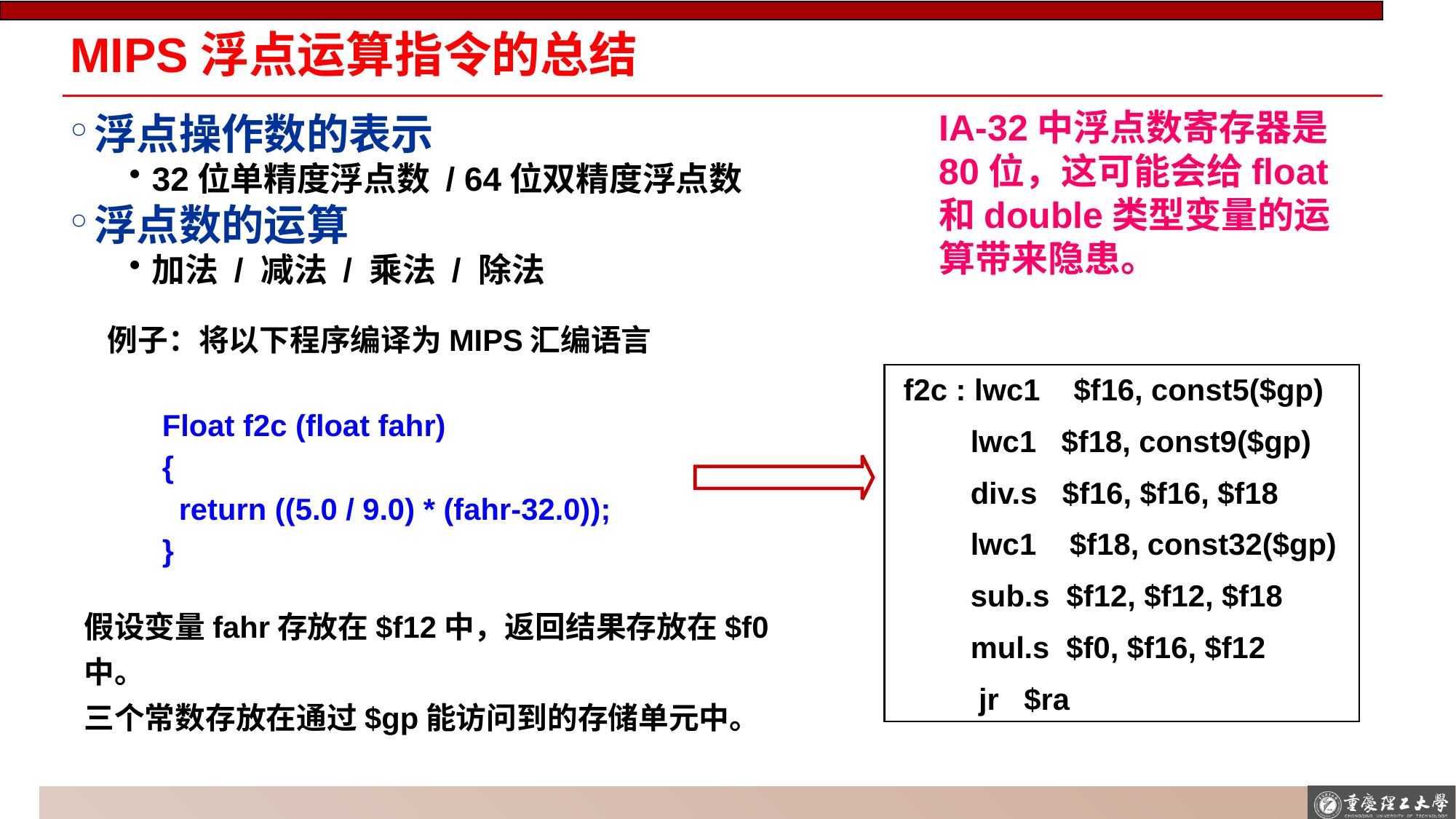

# MIPS浮点运算指令的总结
IA-32中浮点数寄存器是80位，这可能会给float和double类型变量的运算带来隐患。
浮点操作数的表示
32位单精度浮点数 / 64位双精度浮点数
浮点数的运算
加法 / 减法 / 乘法 / 除法
例子：将以下程序编译为MIPS汇编语言

Float f2c (float fahr)
{
  return ((5.0 / 9.0) * (fahr-32.0));
}
 f2c : lwc1    $f16, const5($gp)
         lwc1   $f18, const9($gp)
         div.s   $f16, $f16, $f18
         lwc1    $f18, const32($gp)
         sub.s  $f12, $f12, $f18
         mul.s  $f0, $f16, $f12
          jr   $ra

假设变量fahr存放在$f12中，返回结果存放在$f0中。
三个常数存放在通过$gp能访问到的存储单元中。